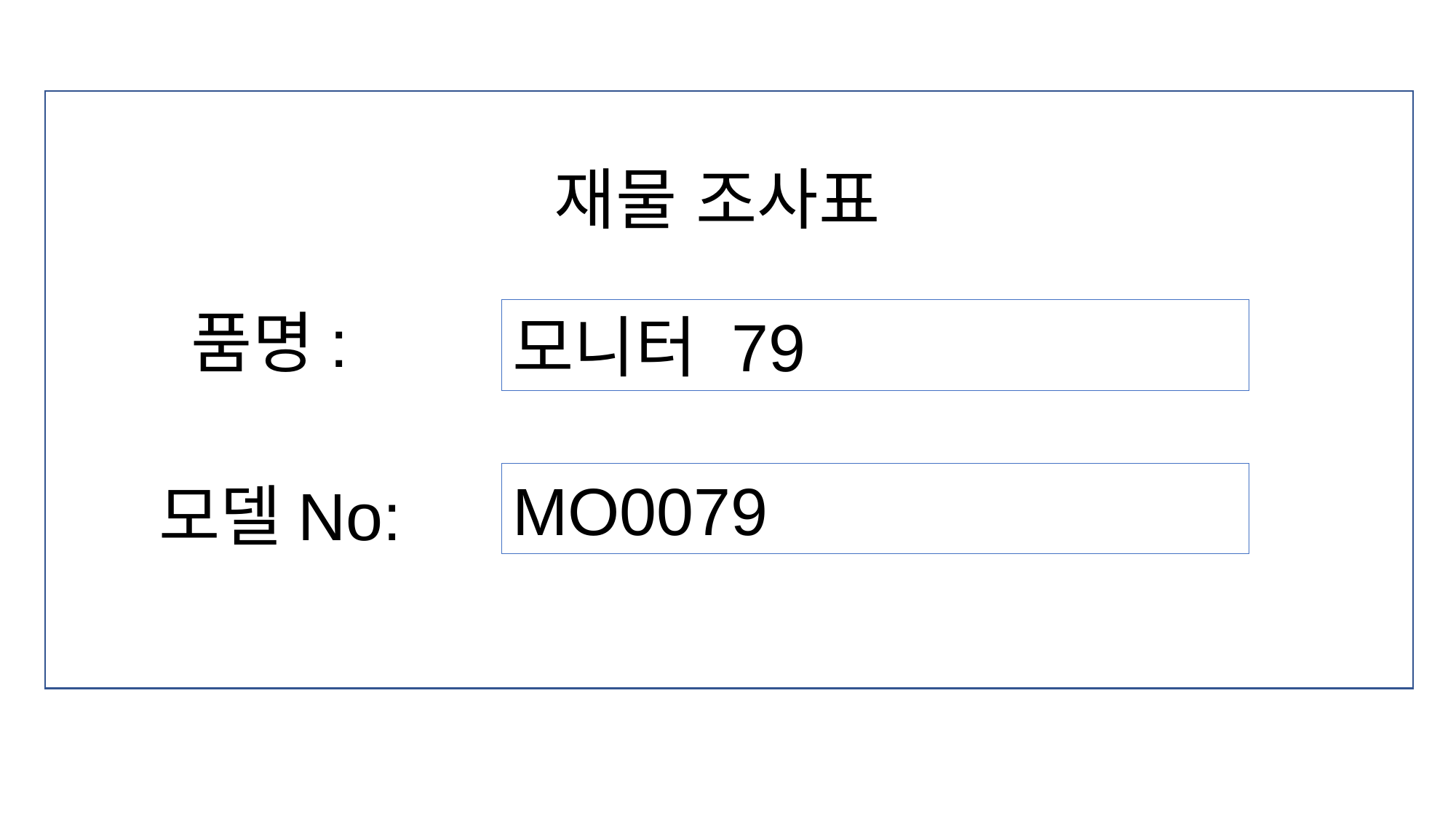

재물 조사표
품명:
모니터 79
MO0079
모델No: